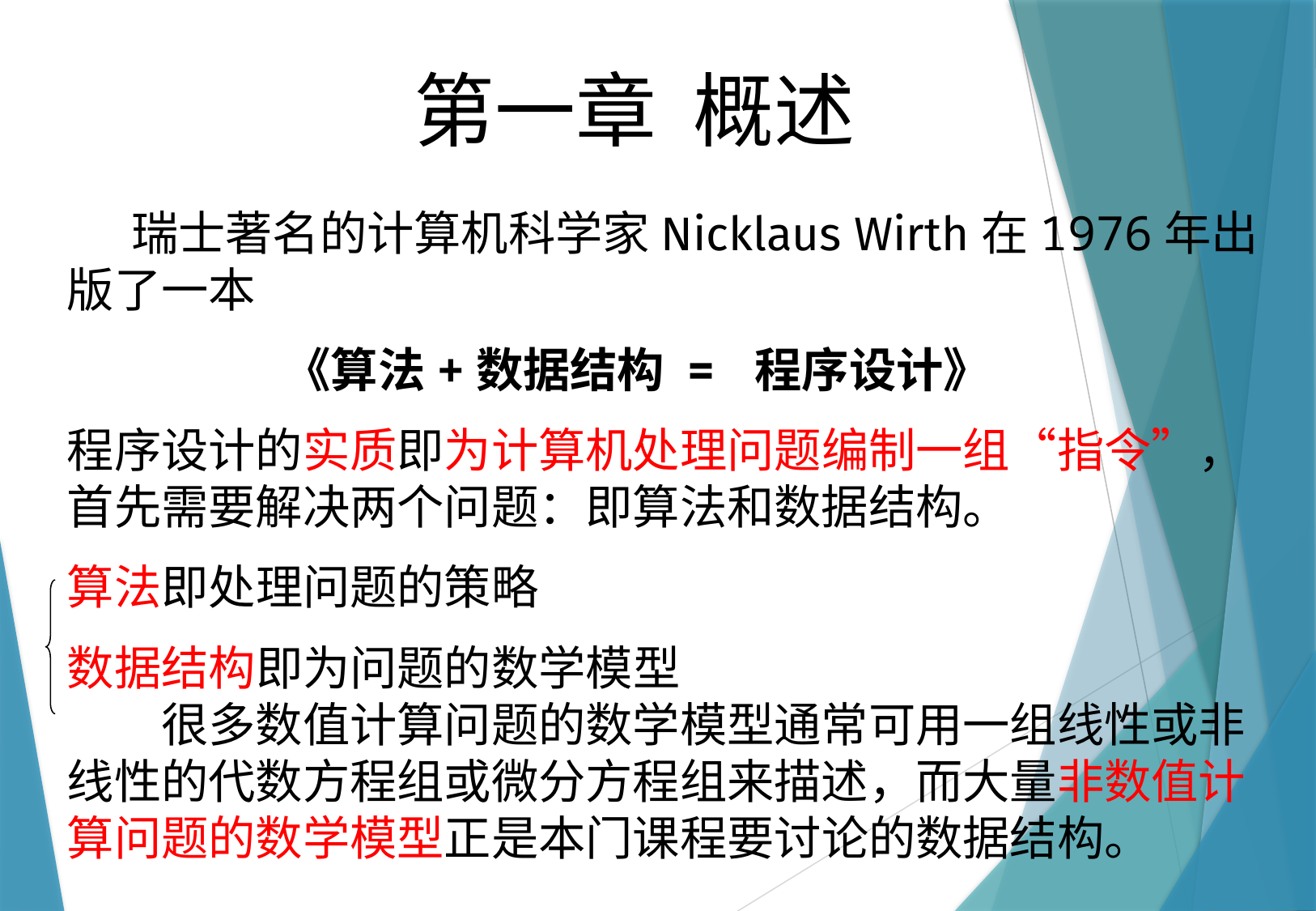

第一章  概述
     瑞士著名的计算机科学家Nicklaus Wirth在1976年出版了一本
《算法+数据结构 = 程序设计》
程序设计的实质即为计算机处理问题编制一组“指令”，首先需要解决两个问题：即算法和数据结构。
算法即处理问题的策略
数据结构即为问题的数学模型
　　很多数值计算问题的数学模型通常可用一组线性或非线性的代数方程组或微分方程组来描述，而大量非数值计算问题的数学模型正是本门课程要讨论的数据结构。